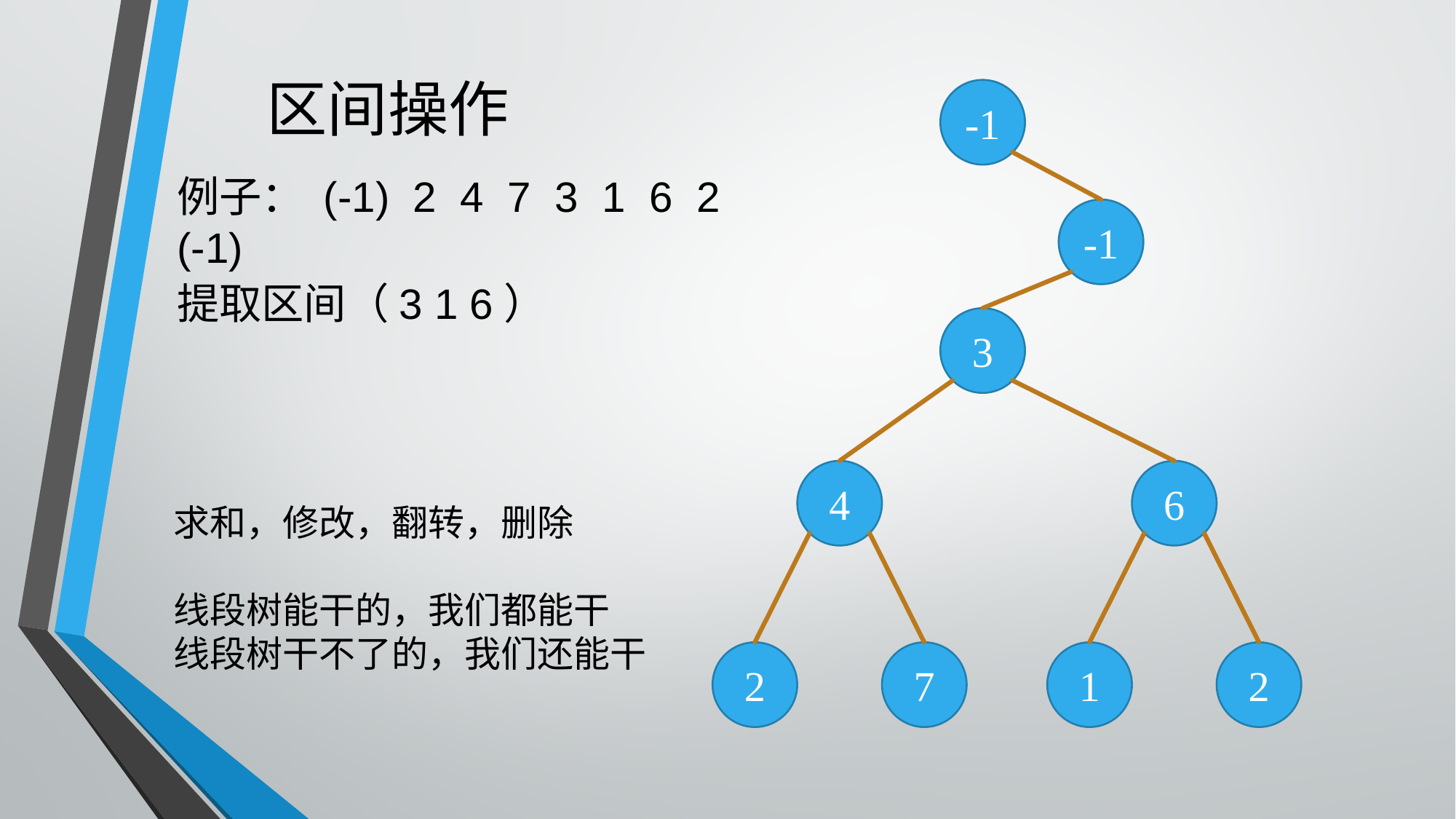

# 区间操作
-1
-1
3
4
6
2
1
7
2
例子： (-1)  2  4  7  3  1  6  2  (-1)
提取区间（3 1 6）
求和，修改，翻转，删除

线段树能干的，我们都能干
线段树干不了的，我们还能干